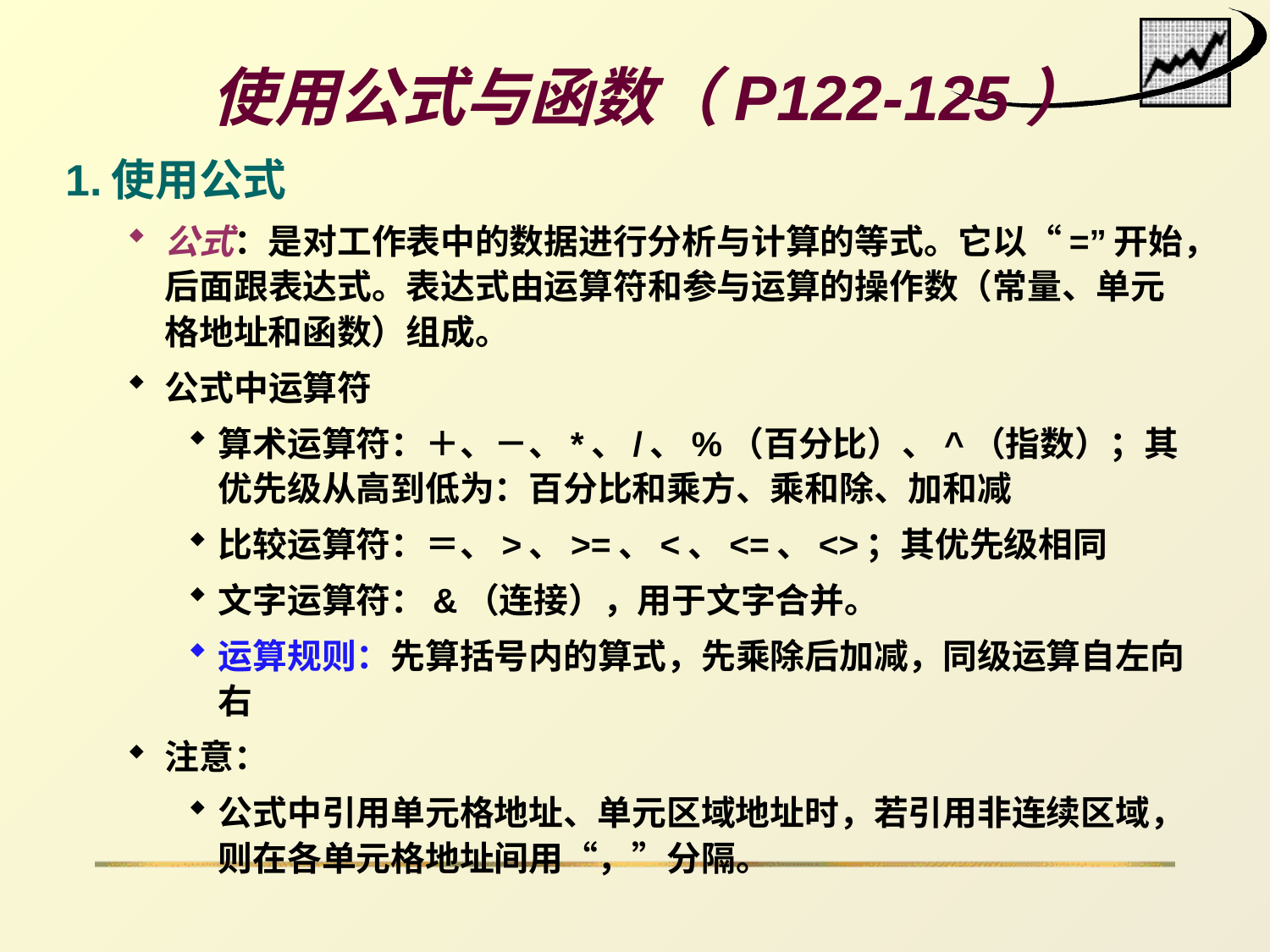

使用公式与函数（P122-125）
1.使用公式
公式：是对工作表中的数据进行分析与计算的等式。它以“=”开始，后面跟表达式。表达式由运算符和参与运算的操作数（常量、单元格地址和函数）组成。
公式中运算符
算术运算符：＋、－、*、/、%（百分比）、^（指数）；其优先级从高到低为：百分比和乘方、乘和除、加和减
比较运算符：＝、>、>=、<、<=、<>；其优先级相同
文字运算符：&（连接），用于文字合并。
运算规则：先算括号内的算式，先乘除后加减，同级运算自左向右
注意：
公式中引用单元格地址、单元区域地址时，若引用非连续区域，则在各单元格地址间用“，”分隔。